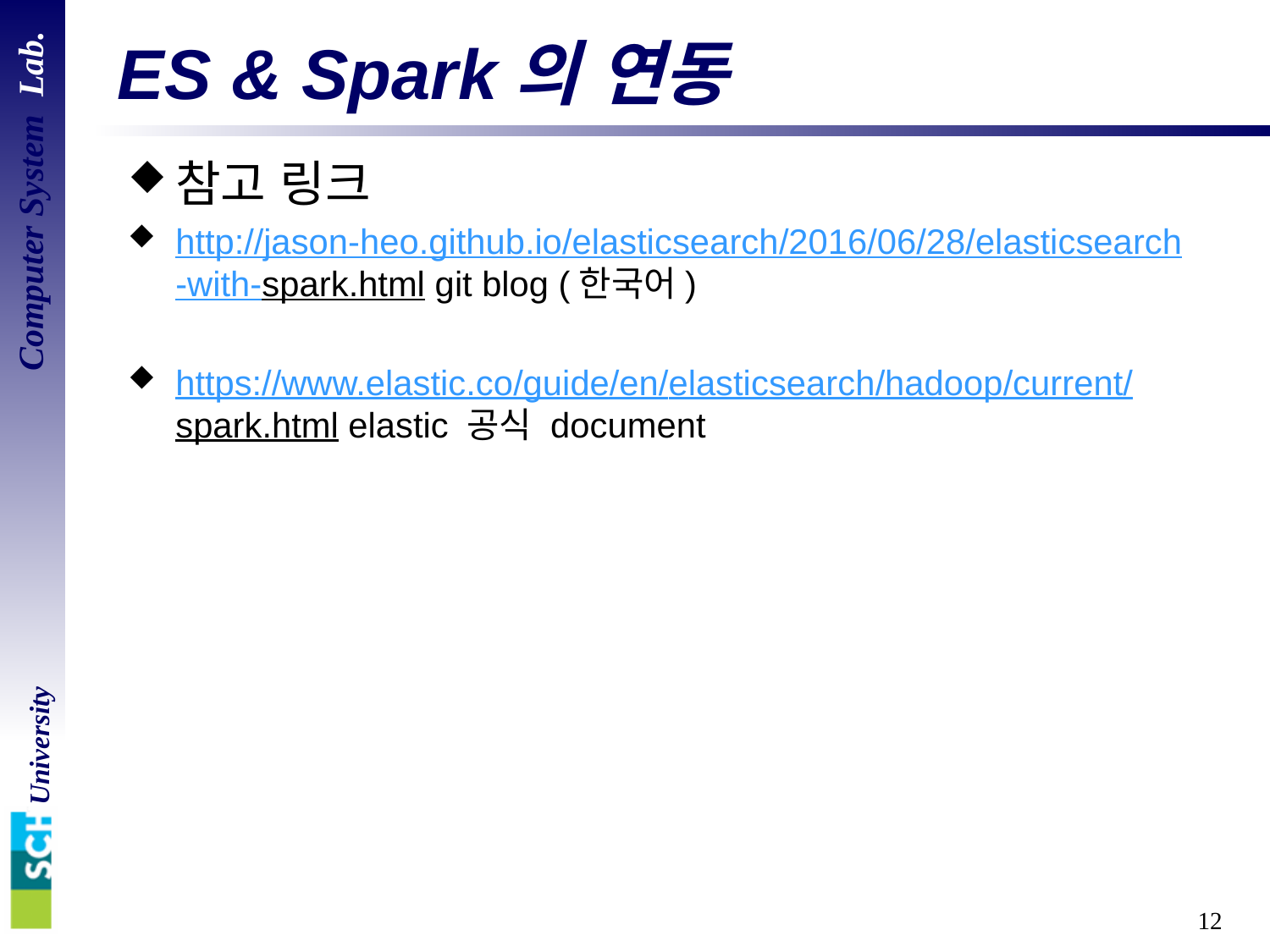

# ES & Spark의 연동
참고 링크
http://jason-heo.github.io/elasticsearch/2016/06/28/elasticsearch-with-spark.html git blog (한국어)

https://www.elastic.co/guide/en/elasticsearch/hadoop/current/spark.html elastic 공식 document